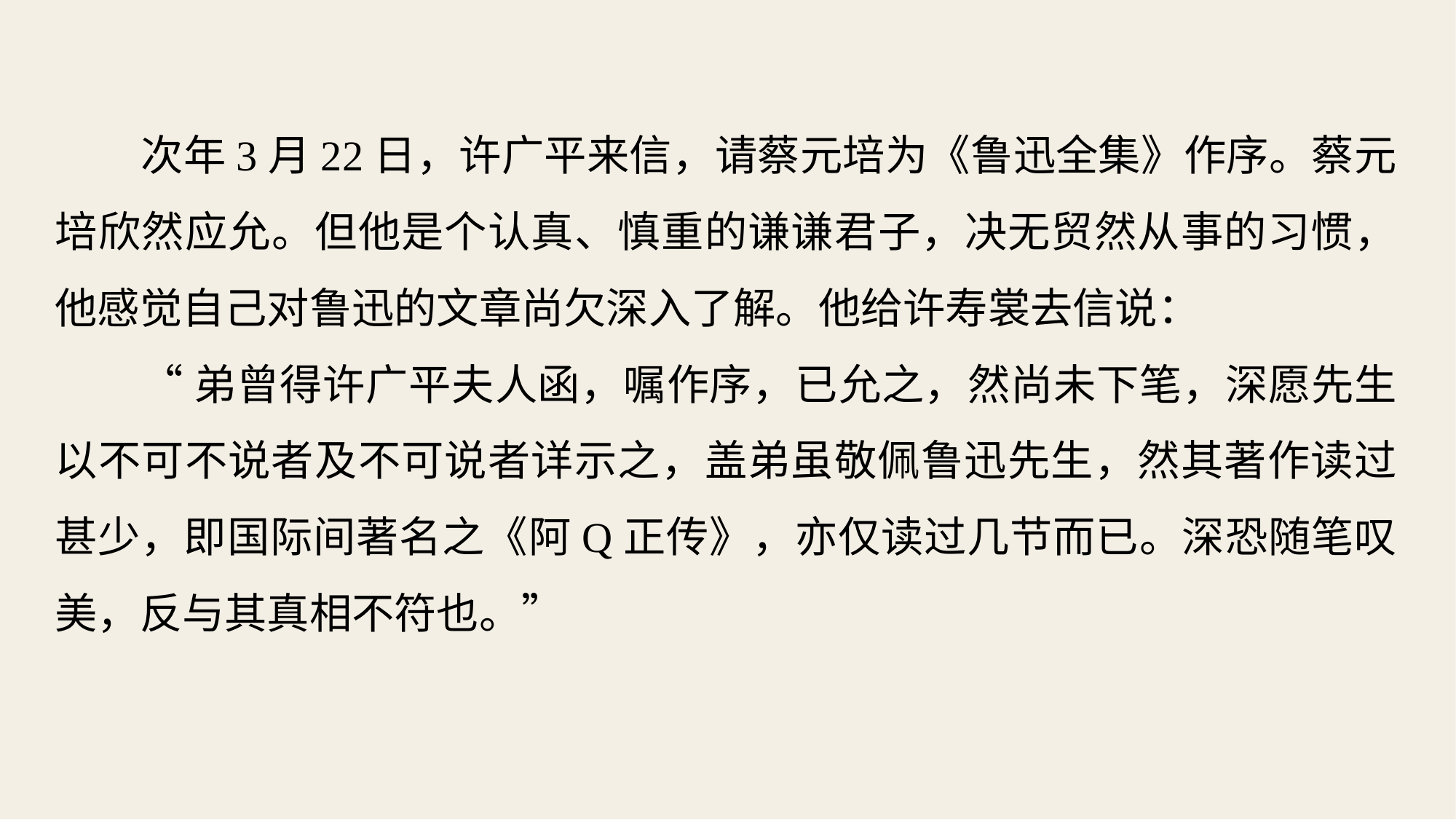

次年3月22日，许广平来信，请蔡元培为《鲁迅全集》作序。蔡元培欣然应允。但他是个认真、慎重的谦谦君子，决无贸然从事的习惯，他感觉自己对鲁迅的文章尚欠深入了解。他给许寿裳去信说：
“弟曾得许广平夫人函，嘱作序，已允之，然尚未下笔，深愿先生以不可不说者及不可说者详示之，盖弟虽敬佩鲁迅先生，然其著作读过甚少，即国际间著名之《阿Q正传》，亦仅读过几节而已。深恐随笔叹美，反与其真相不符也。”